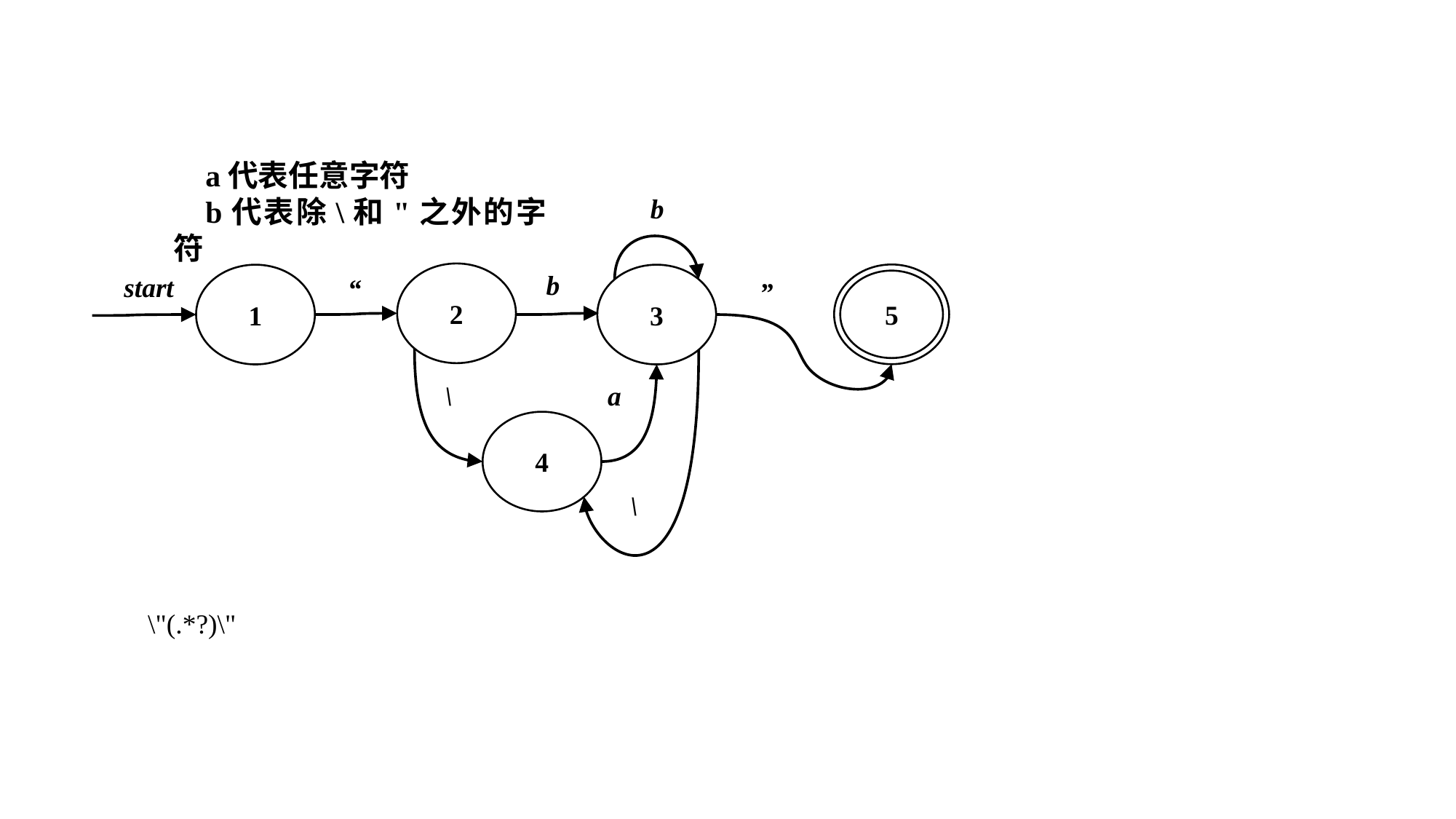

a代表任意字符
b代表除\和"之外的字符
b
b
2
5
start
1
3
“
”
\
a
4
\
\"(.*?)\"